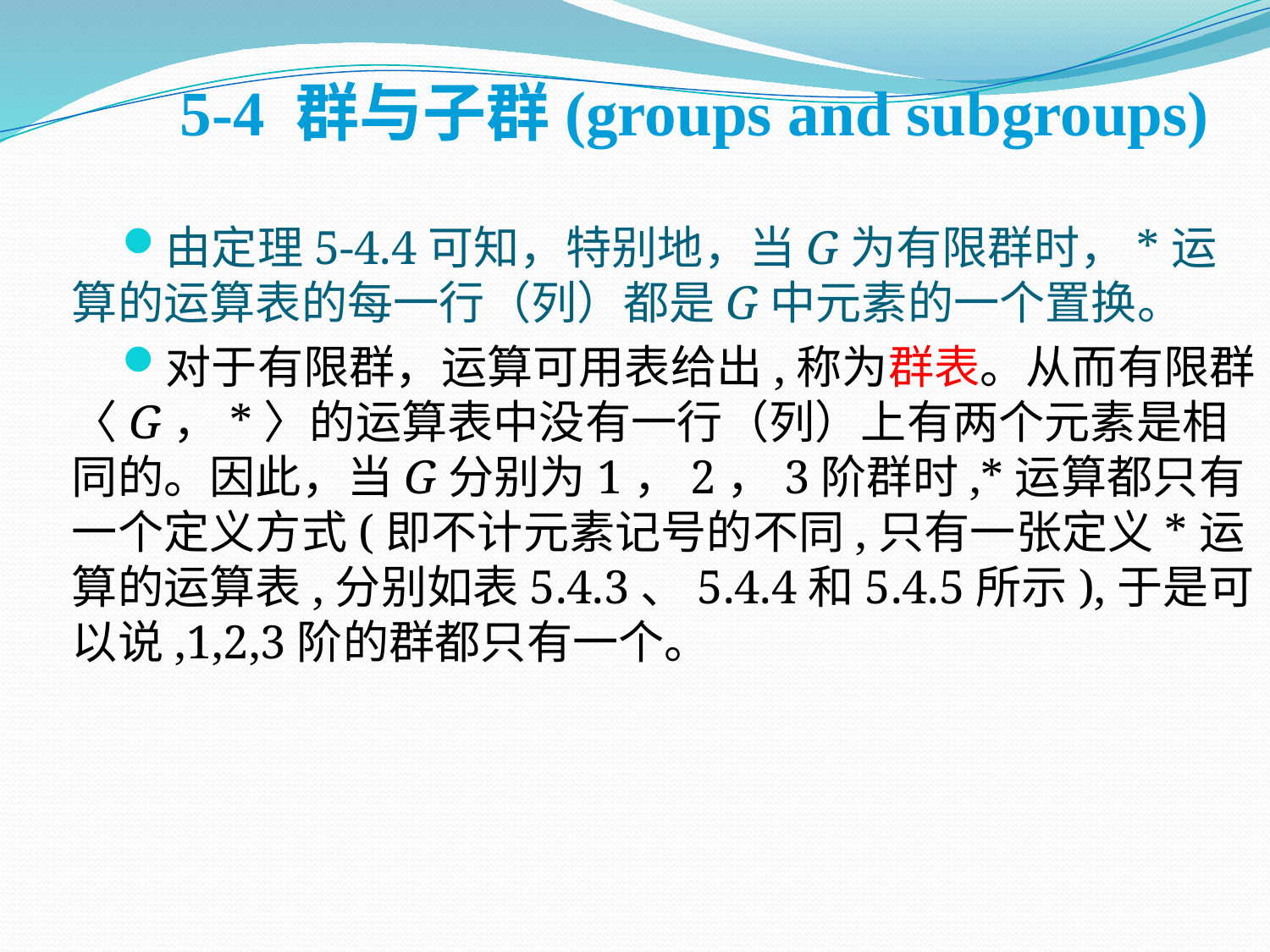

5-4 群与子群(groups and subgroups)
由定理5-4.4可知，特别地，当G为有限群时，*运算的运算表的每一行（列）都是G中元素的一个置换。
对于有限群，运算可用表给出,称为群表。从而有限群〈G，*〉的运算表中没有一行（列）上有两个元素是相同的。因此，当G分别为1，2，3阶群时,*运算都只有一个定义方式(即不计元素记号的不同,只有一张定义*运算的运算表,分别如表5.4.3、5.4.4和5.4.5所示),于是可以说,1,2,3阶的群都只有一个。